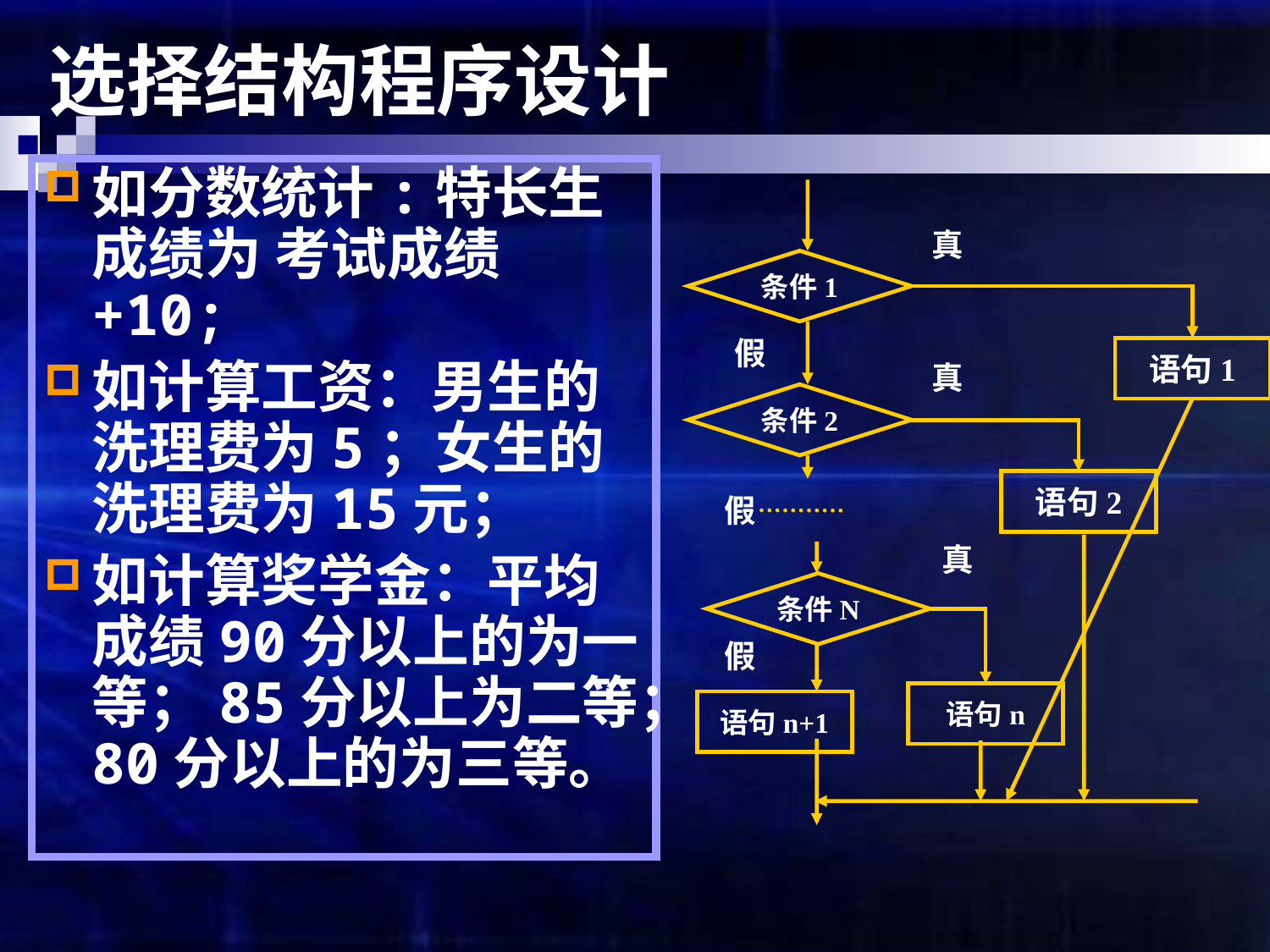

# 选择结构程序设计
如分数统计:特长生成绩为 考试成绩+10;
如计算工资：男生的洗理费为5；女生的洗理费为15元；
如计算奖学金：平均成绩90分以上的为一等；85分以上为二等；80分以上的为三等。

真
条件1

假
语句1
真
条件2

语句2
假

真

条件N
假

语句n
语句n+1